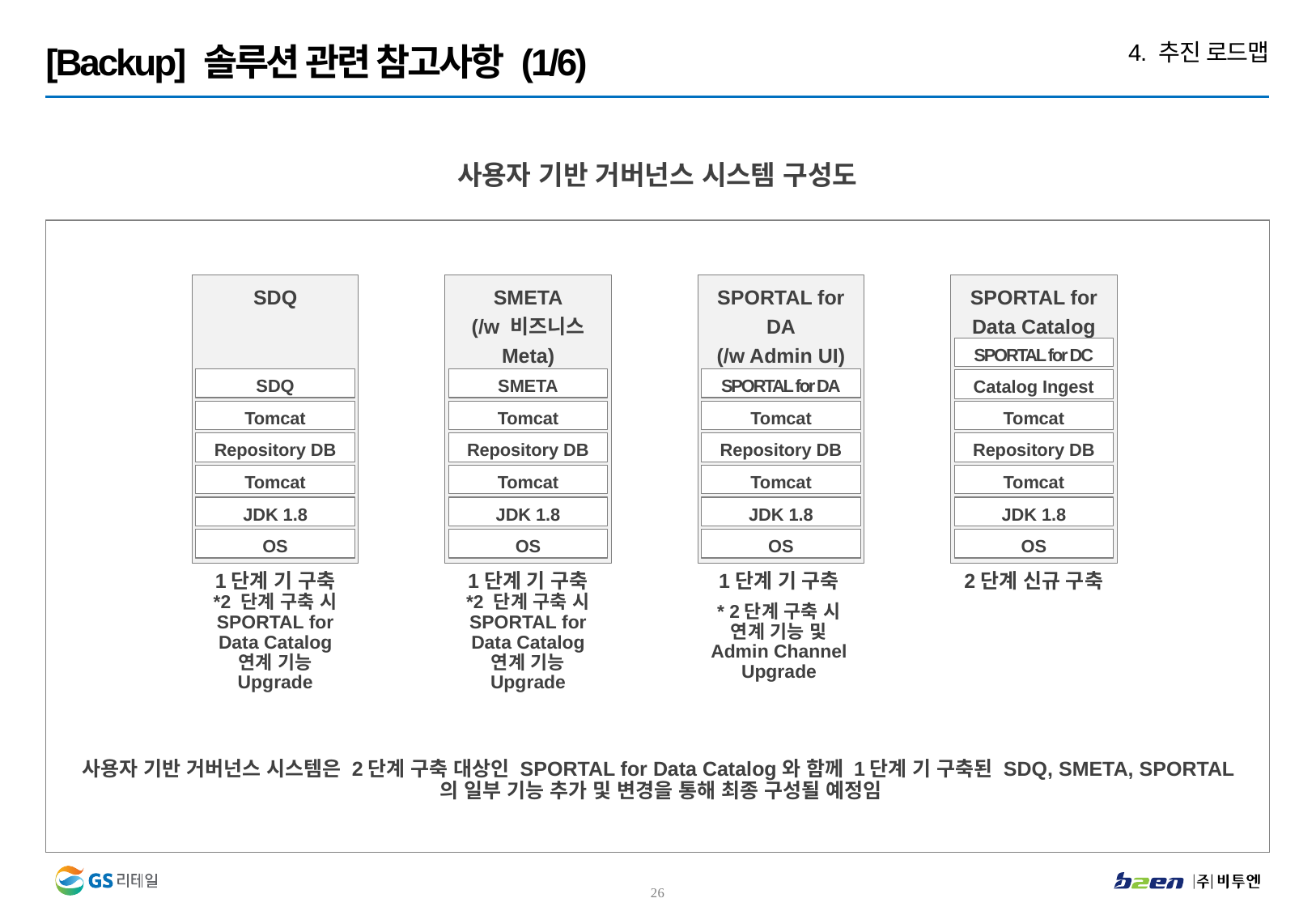

4. 추진 로드맵
[Backup] 솔루션 관련 참고사항 (1/6)
사용자 기반 거버넌스 시스템 구성도

SDQ
SDQ
Tomcat
Repository DB
Tomcat
JDK 1.8
OS
SMETA
(/w 비즈니스 Meta)
SMETA
Tomcat
Repository DB
Tomcat
JDK 1.8
OS
SPORTAL for DA
(/w Admin UI)
SPORTAL for DA
Tomcat
Repository DB
Tomcat
JDK 1.8
OS
SPORTAL for Data Catalog
SPORTAL for DC
Catalog Ingest
Tomcat
Repository DB
Tomcat
JDK 1.8
OS
1단계 기 구축
*2 단계 구축 시 SPORTAL for Data Catalog 연계 기능 Upgrade
1단계 기 구축
*2 단계 구축 시 SPORTAL for Data Catalog 연계 기능 Upgrade
1단계 기 구축
* 2단계 구축 시 연계 기능 및 Admin Channel Upgrade
2단계 신규 구축
사용자 기반 거버넌스 시스템은 2단계 구축 대상인 SPORTAL for Data Catalog와 함께 1단계 기 구축된 SDQ, SMETA, SPORTAL의 일부 기능 추가 및 변경을 통해 최종 구성될 예정임
26